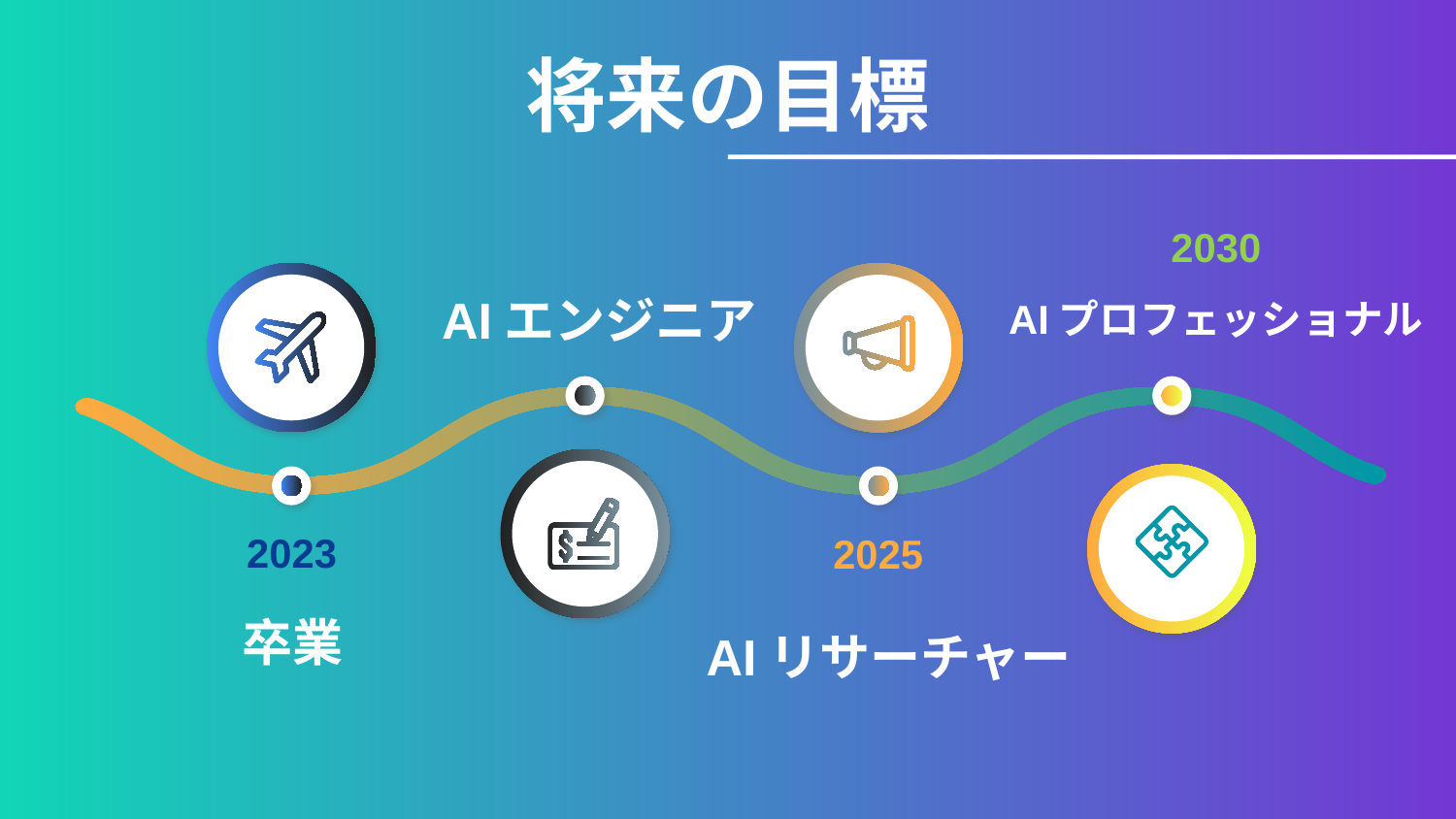

# 将来の目標

2030

AIエンジニア
AIプロフェッショナル

2023
2025
卒業
AIリサーチャー